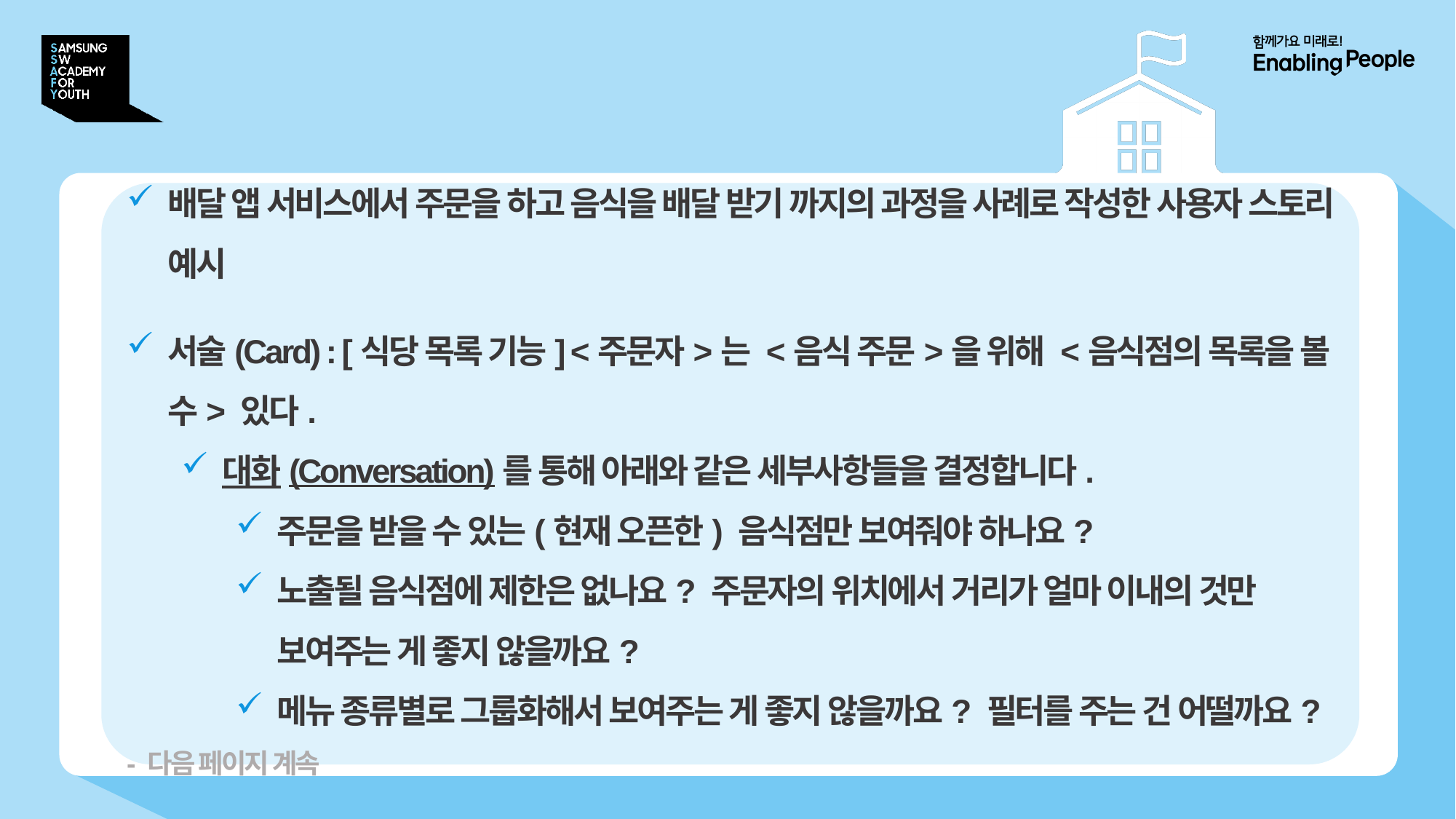

# 사용자 스토리 사례(배달앱)
배달 앱 서비스에서 주문을 하고 음식을 배달 받기 까지의 과정을 사례로 작성한 사용자 스토리 예시

서술(Card) : [식당 목록 기능] <주문자>는 <음식 주문>을 위해 <음식점의 목록을 볼 수> 있다.
대화(Conversation)를 통해 아래와 같은 세부사항들을 결정합니다.
주문을 받을 수 있는(현재 오픈한) 음식점만 보여줘야 하나요?
노출될 음식점에 제한은 없나요? 주문자의 위치에서 거리가 얼마 이내의 것만 보여주는 게 좋지 않을까요?
메뉴 종류별로 그룹화해서 보여주는 게 좋지 않을까요? 필터를 주는 건 어떨까요?
- 다음 페이지 계속